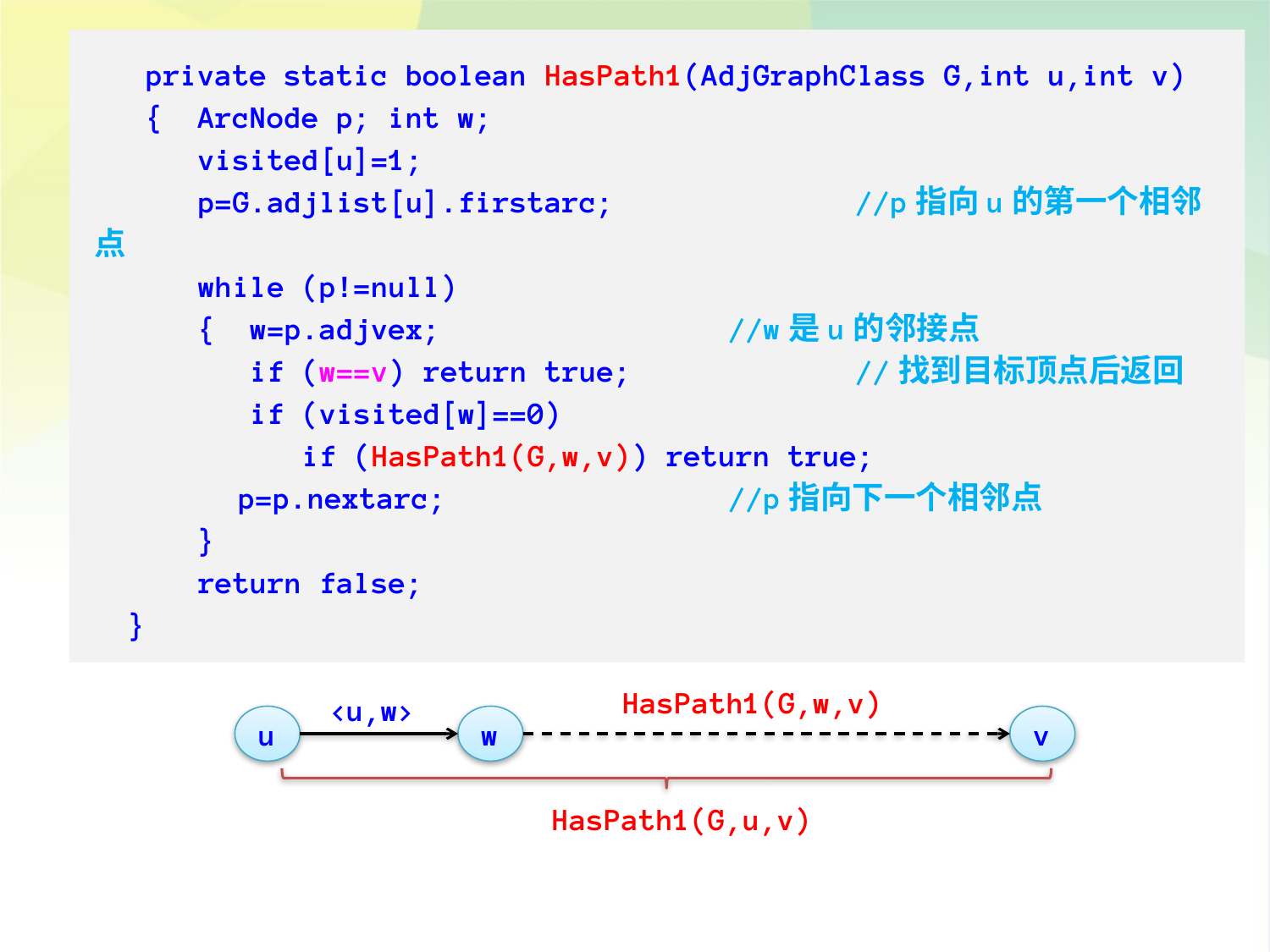

private static boolean HasPath1(AdjGraphClass G,int u,int v)
   {  ArcNode p; int w;
      visited[u]=1;
      p=G.adjlist[u].firstarc;		//p指向u的第一个相邻点
      while (p!=null)
      {  w=p.adjvex;			//w是u的邻接点
         if (w==v) return true;		//找到目标顶点后返回
         if (visited[w]==0)
            if (HasPath1(G,w,v)) return true;
	 p=p.nextarc;			//p指向下一个相邻点
      }
      return false;
  }

HasPath1(G,w,v)
<u,w>
u
w
v
HasPath1(G,u,v)